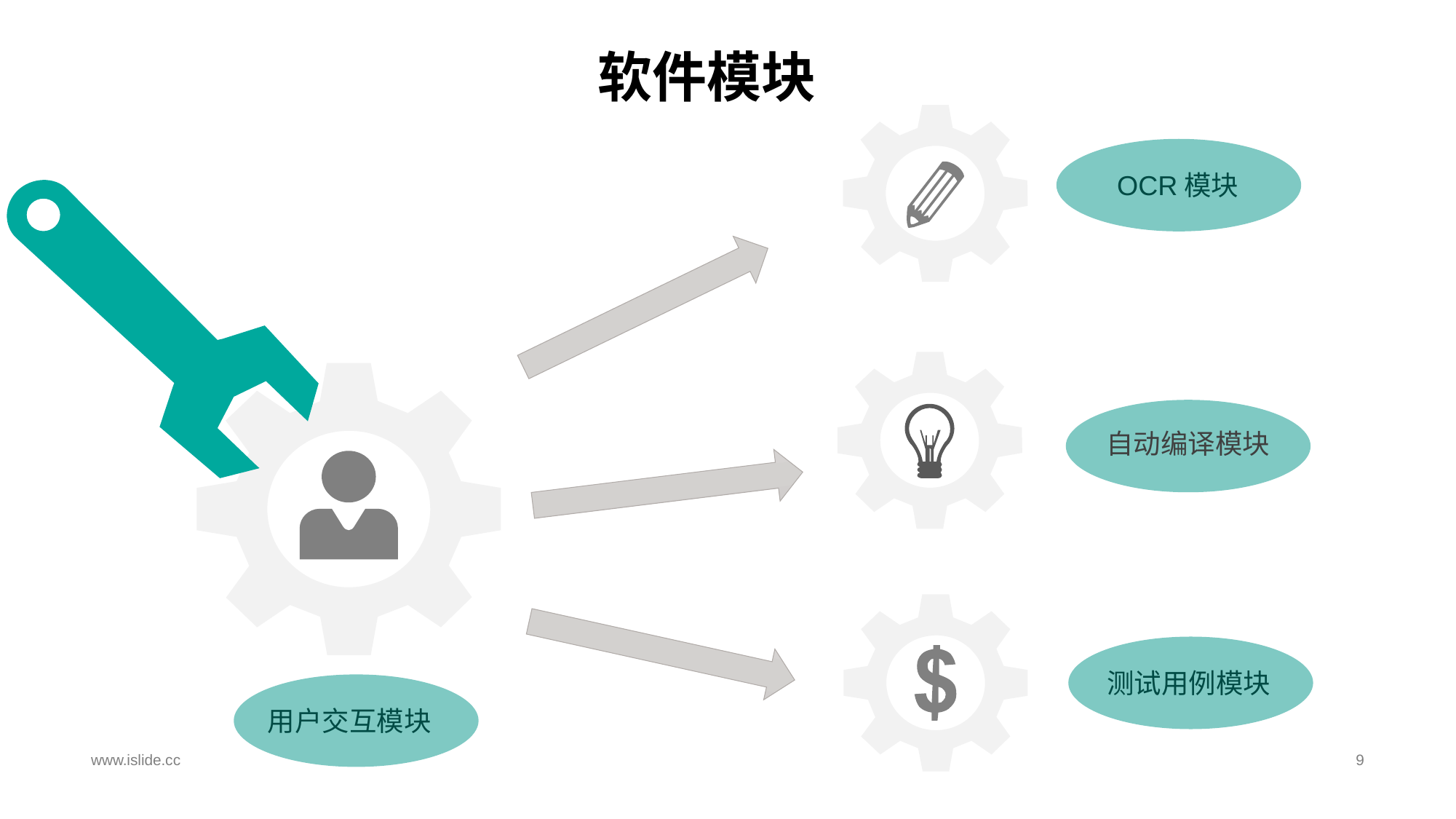

# 软件模块

OCR模块

自动编译模块

测试用例模块

用户交互模块
www.islide.cc
9